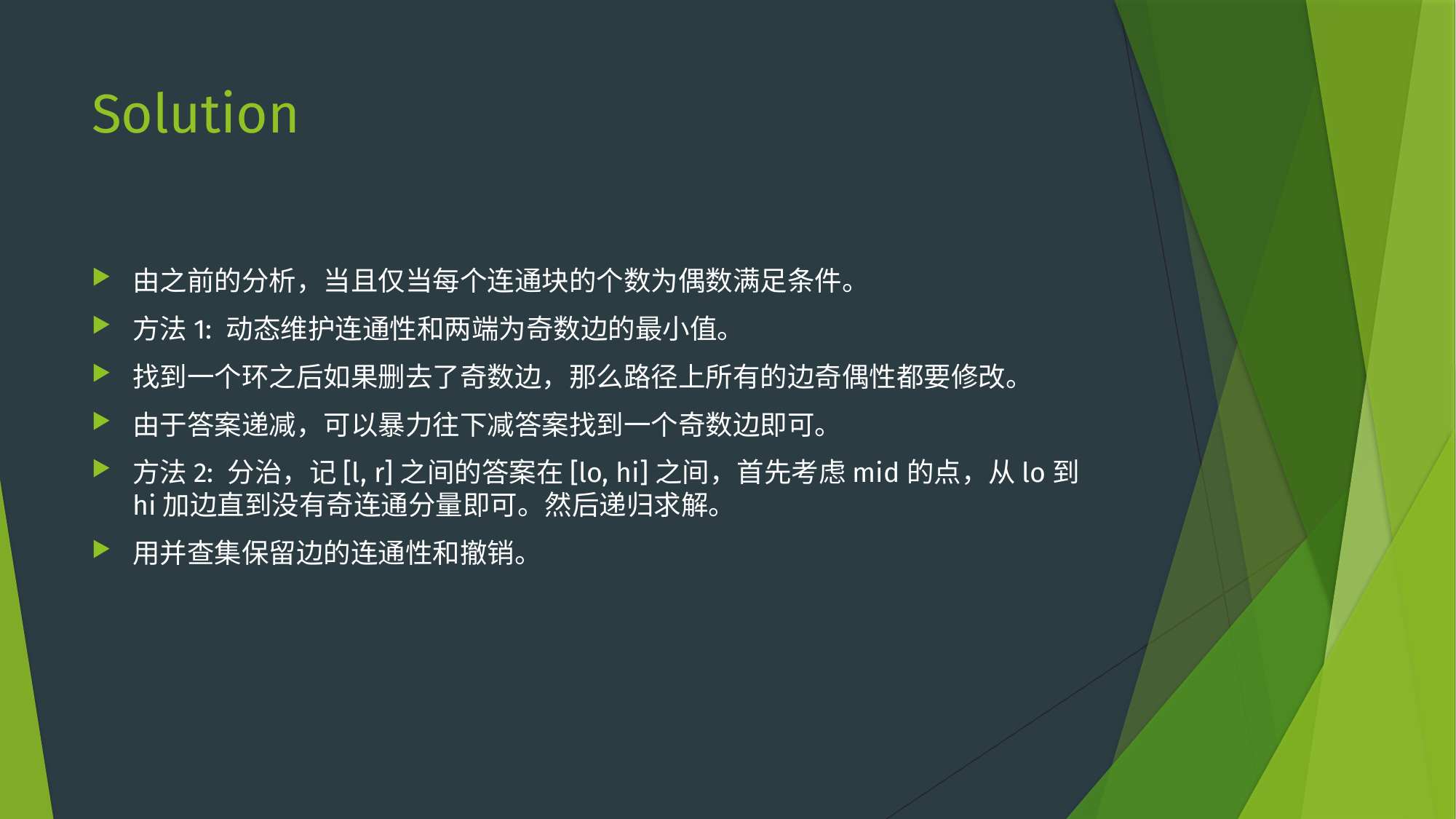

# Solution
由之前的分析，当且仅当每个连通块的个数为偶数满足条件。
方法1: 动态维护连通性和两端为奇数边的最小值。
找到一个环之后如果删去了奇数边，那么路径上所有的边奇偶性都要修改。
由于答案递减，可以暴力往下减答案找到一个奇数边即可。
方法2: 分治，记[l, r]之间的答案在[lo, hi]之间，首先考虑mid的点，从lo到hi加边直到没有奇连通分量即可。然后递归求解。
用并查集保留边的连通性和撤销。